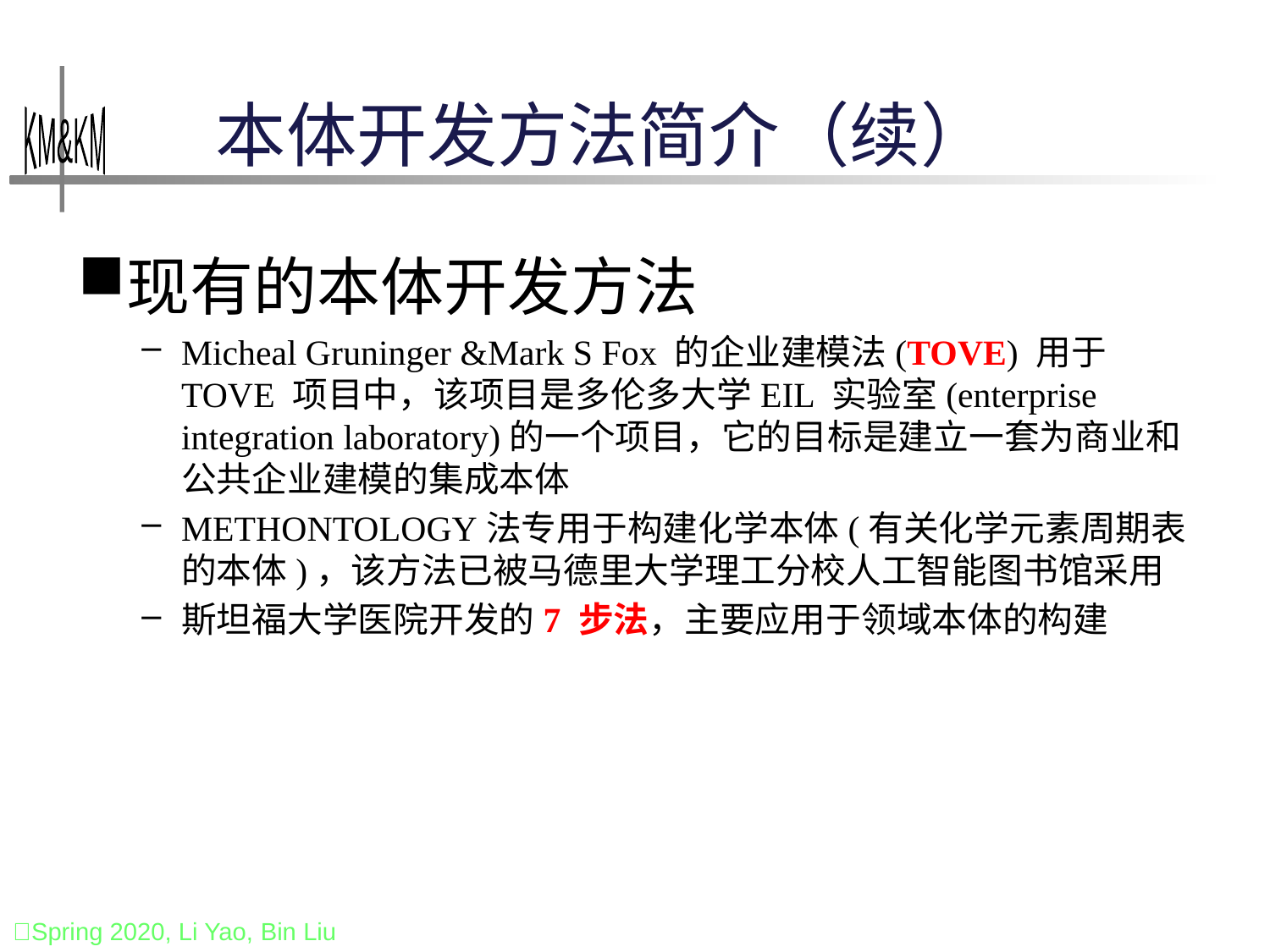

# 本体开发方法简介（续）
现有的本体开发方法
Micheal Gruninger &Mark S Fox 的企业建模法(TOVE) 用于TOVE 项目中，该项目是多伦多大学EIL 实验室(enterprise integration laboratory)的一个项目，它的目标是建立一套为商业和公共企业建模的集成本体
METHONTOLOGY法专用于构建化学本体(有关化学元素周期表的本体)，该方法已被马德里大学理工分校人工智能图书馆采用
斯坦福大学医院开发的7 步法，主要应用于领域本体的构建